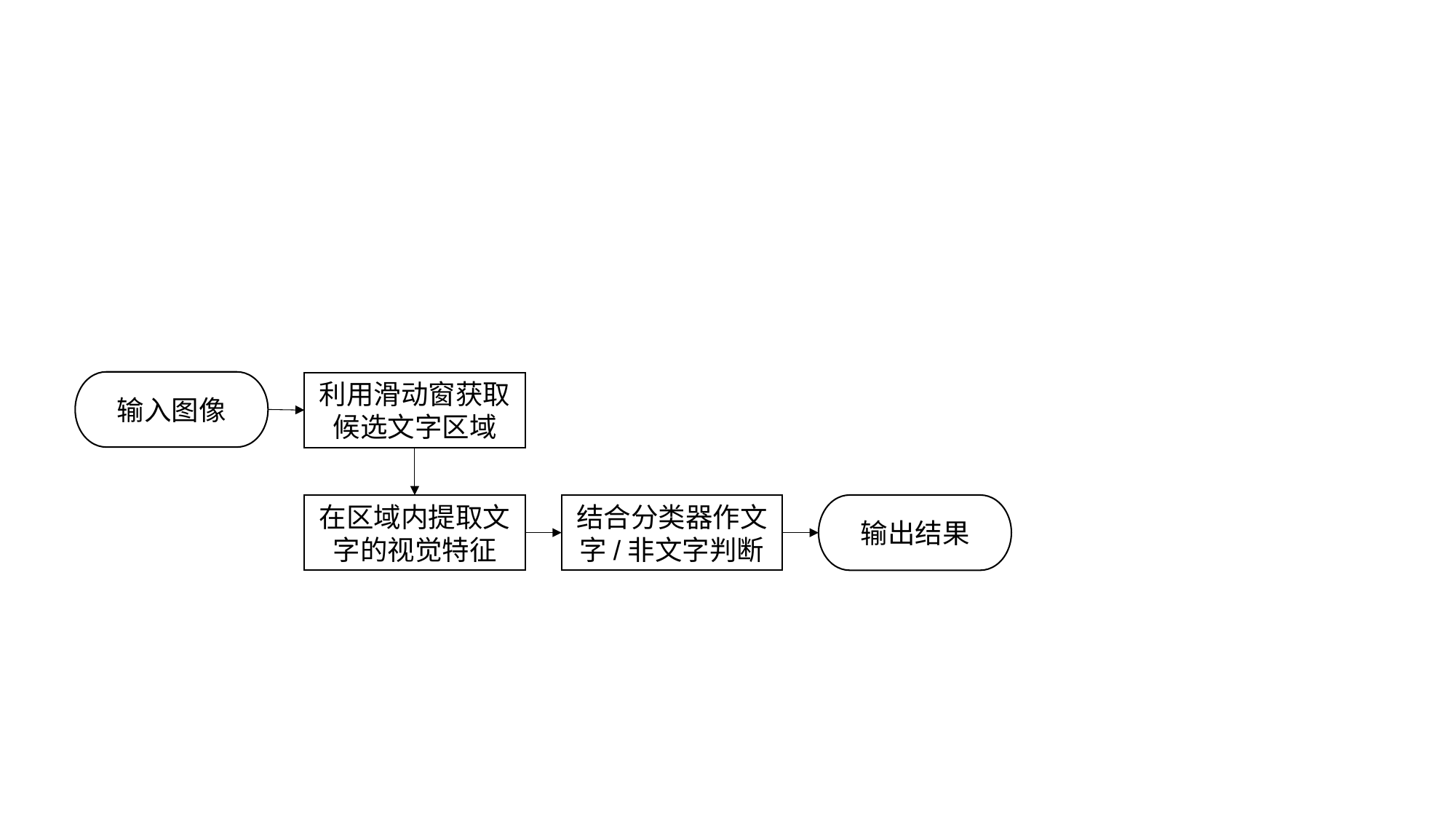

输入图像
利用滑动窗获取候选文字区域
在区域内提取文字的视觉特征
结合分类器作文字/非文字判断
输出结果